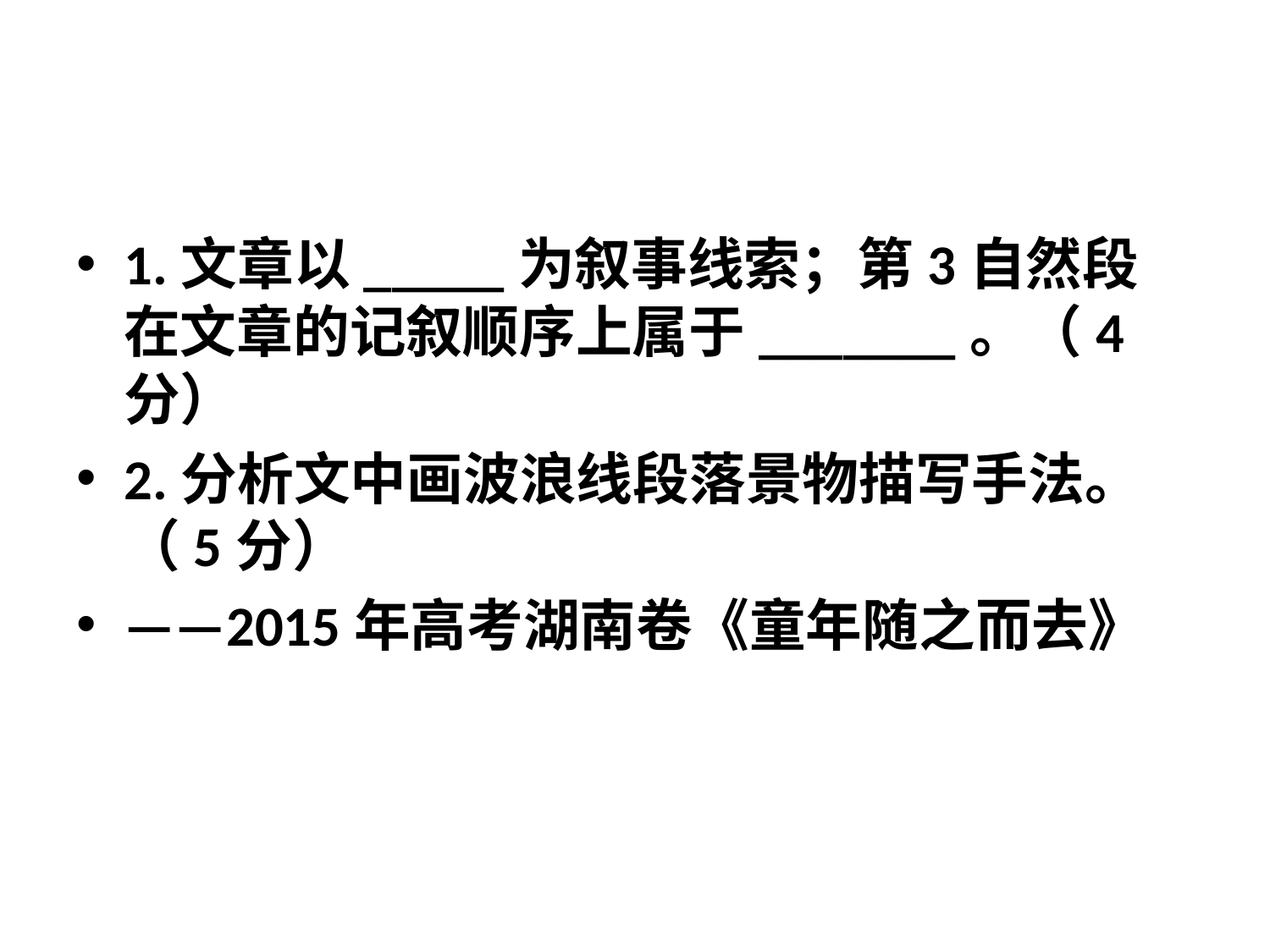

#
1.文章以_____为叙事线索；第3自然段在文章的记叙顺序上属于_______。（4分）
2.分析文中画波浪线段落景物描写手法。（5分）
——2015年高考湖南卷《童年随之而去》